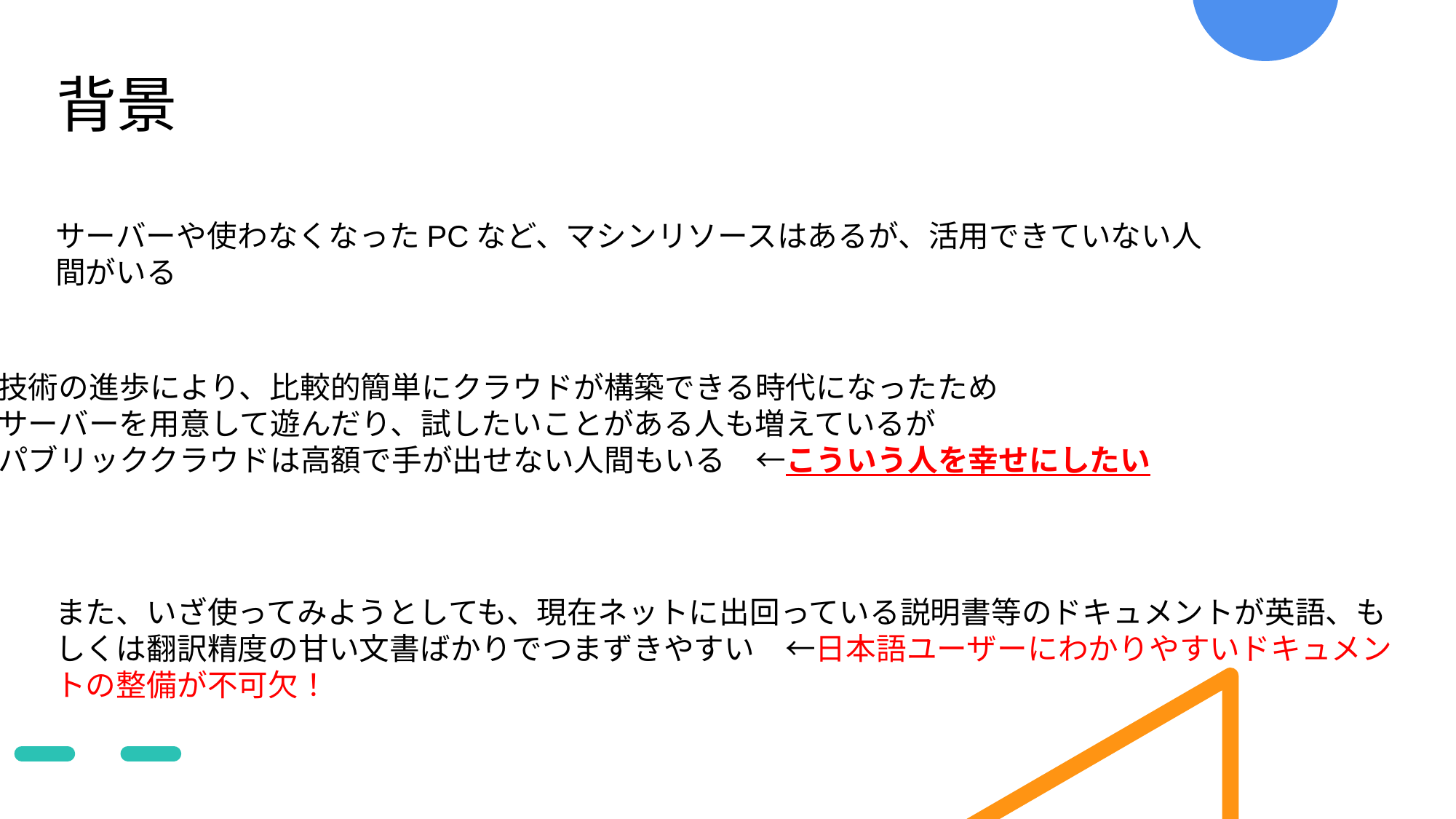

背景
サーバーや使わなくなったPCなど、マシンリソースはあるが、活用できていない人間がいる
技術の進歩により、比較的簡単にクラウドが構築できる時代になったため
サーバーを用意して遊んだり、試したいことがある人も増えているが
パブリッククラウドは高額で手が出せない人間もいる　←こういう人を幸せにしたい
また、いざ使ってみようとしても、現在ネットに出回っている説明書等のドキュメントが英語、もしくは翻訳精度の甘い文書ばかりでつまずきやすい　←日本語ユーザーにわかりやすいドキュメントの整備が不可欠！